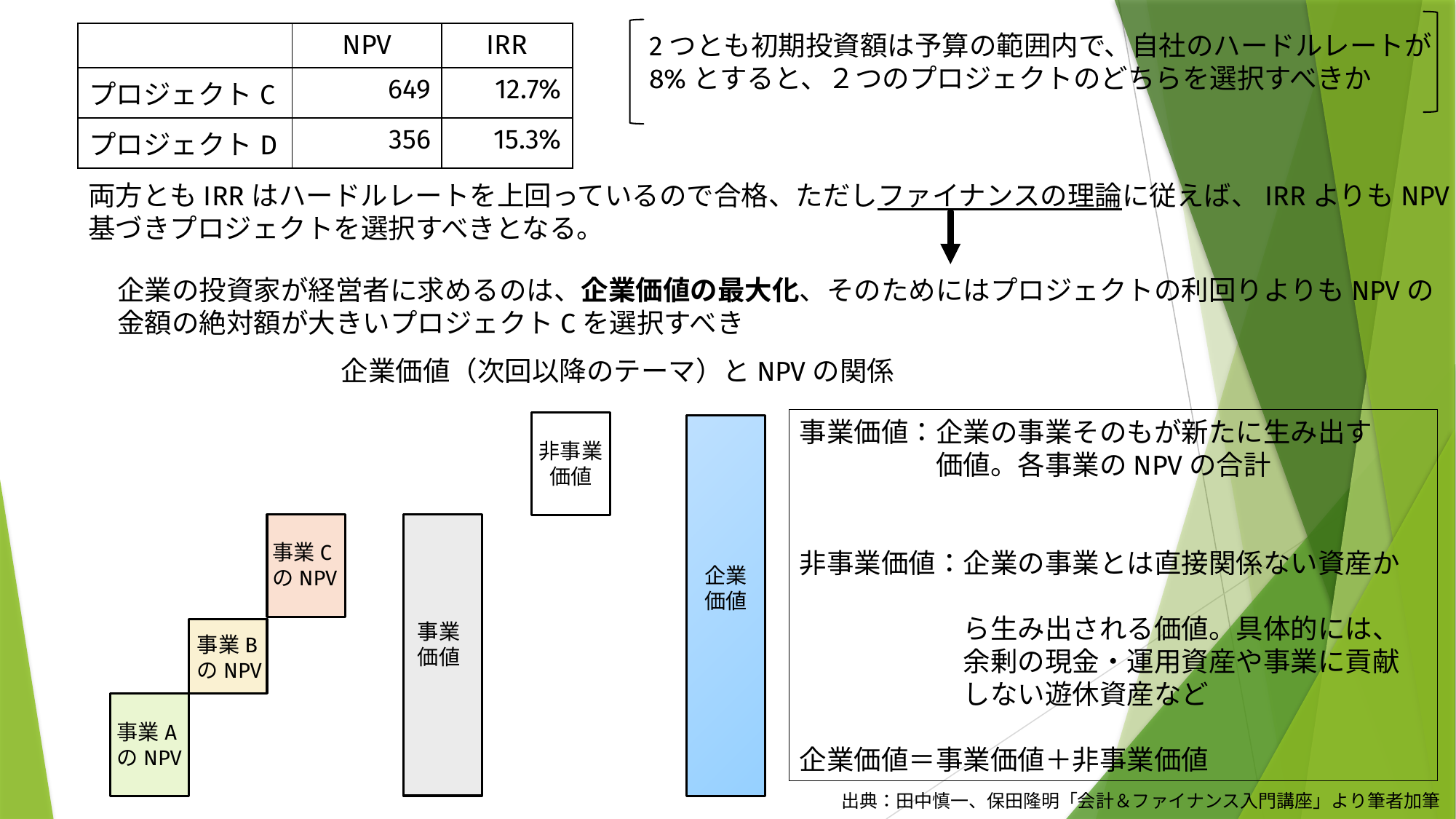

|  | NPV | IRR |
| --- | --- | --- |
| プロジェクトC | 649 | 12.7% |
| プロジェクトD | 356 | 15.3% |
2つとも初期投資額は予算の範囲内で、自社のハードルレートが
8%とすると、２つのプロジェクトのどちらを選択すべきか
両方ともIRRはハードルレートを上回っているので合格、ただしファイナンスの理論に従えば、IRRよりもNPVに
基づきプロジェクトを選択すべきとなる。
企業の投資家が経営者に求めるのは、企業価値の最大化、そのためにはプロジェクトの利回りよりもNPVの
金額の絶対額が大きいプロジェクトCを選択すべき
企業価値（次回以降のテーマ）とNPVの関係
事業価値：企業の事業そのもが新たに生み出す
　　　　　価値。各事業のNPVの合計

非事業価値：企業の事業とは直接関係ない資産か
　　　　　　ら生み出される価値。具体的には、
　　　　　　余剰の現金・運用資産や事業に貢献
　　　　　　しない遊休資産など

企業価値＝事業価値＋非事業価値

非事業
価値

事業C
のNPV
企業
価値
事業
価値

事業B
のNPV

事業A
のNPV
出典：田中慎一、保田隆明「会計＆ファイナンス入門講座」より筆者加筆